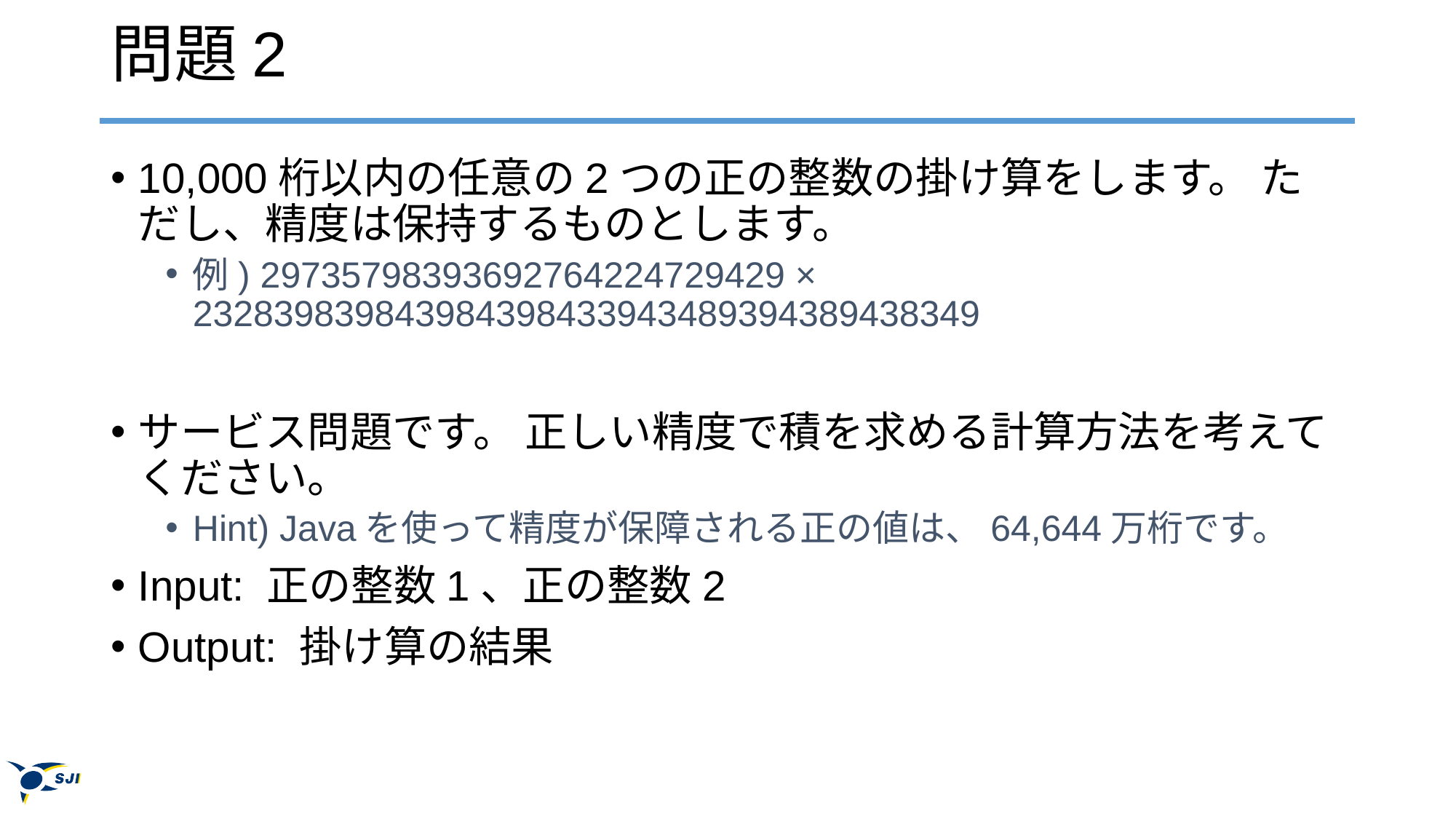

# 問題2
10,000桁以内の任意の2つの正の整数の掛け算をします。 ただし、精度は保持するものとします。
例) 29735798393692764224729429 × 232839839843984398433943489394389438349

サービス問題です。 正しい精度で積を求める計算方法を考えてください。
Hint) Javaを使って精度が保障される正の値は、64,644万桁です。
Input: 正の整数1、正の整数2
Output: 掛け算の結果